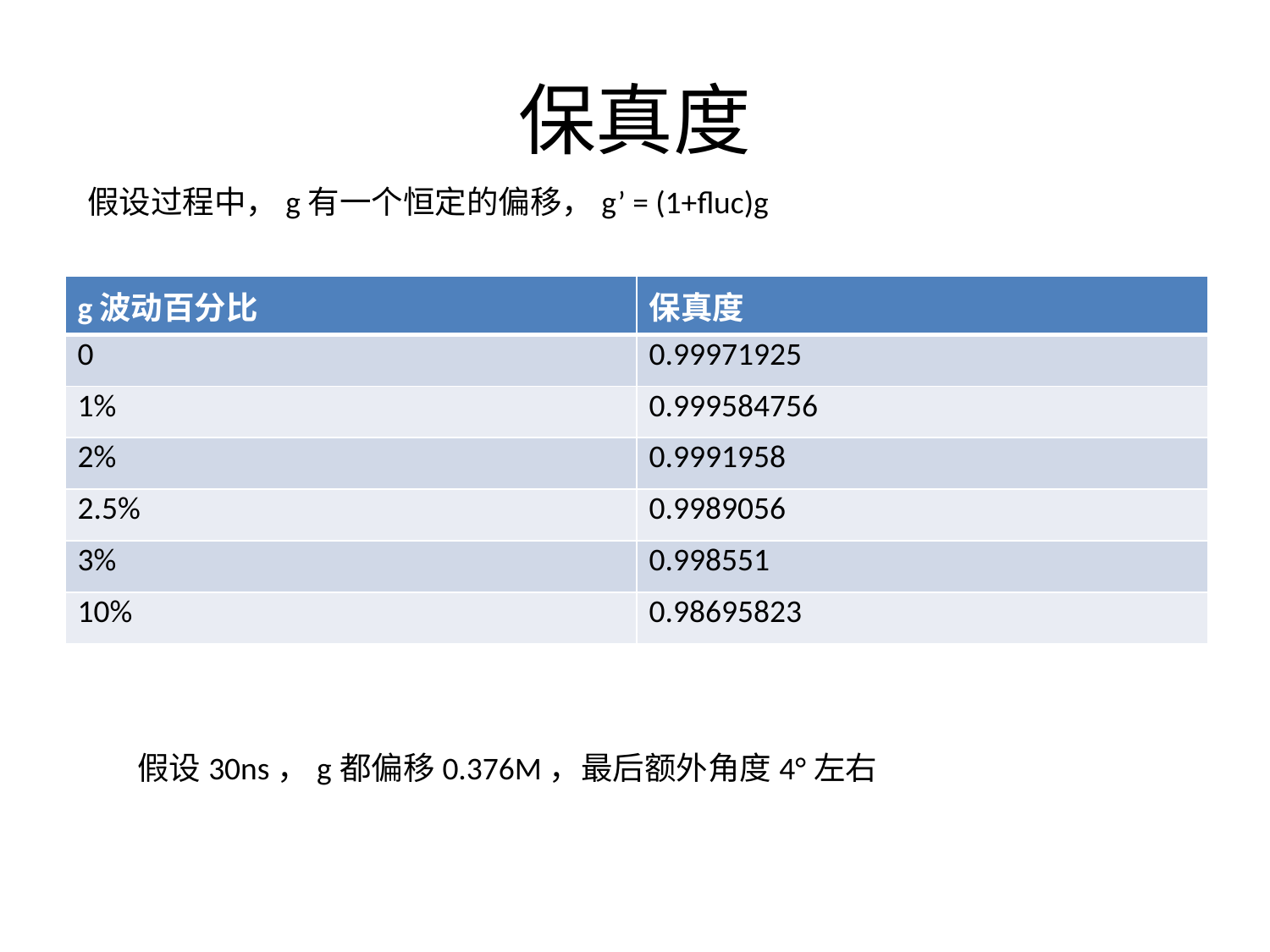

# 保真度
假设过程中，g有一个恒定的偏移，g’ = (1+fluc)g
| g波动百分比 | 保真度 |
| --- | --- |
| 0 | 0.99971925 |
| 1% | 0.999584756 |
| 2% | 0.9991958 |
| 2.5% | 0.9989056 |
| 3% | 0.998551 |
| 10% | 0.98695823 |
假设30ns，g都偏移0.376M，最后额外角度4°左右